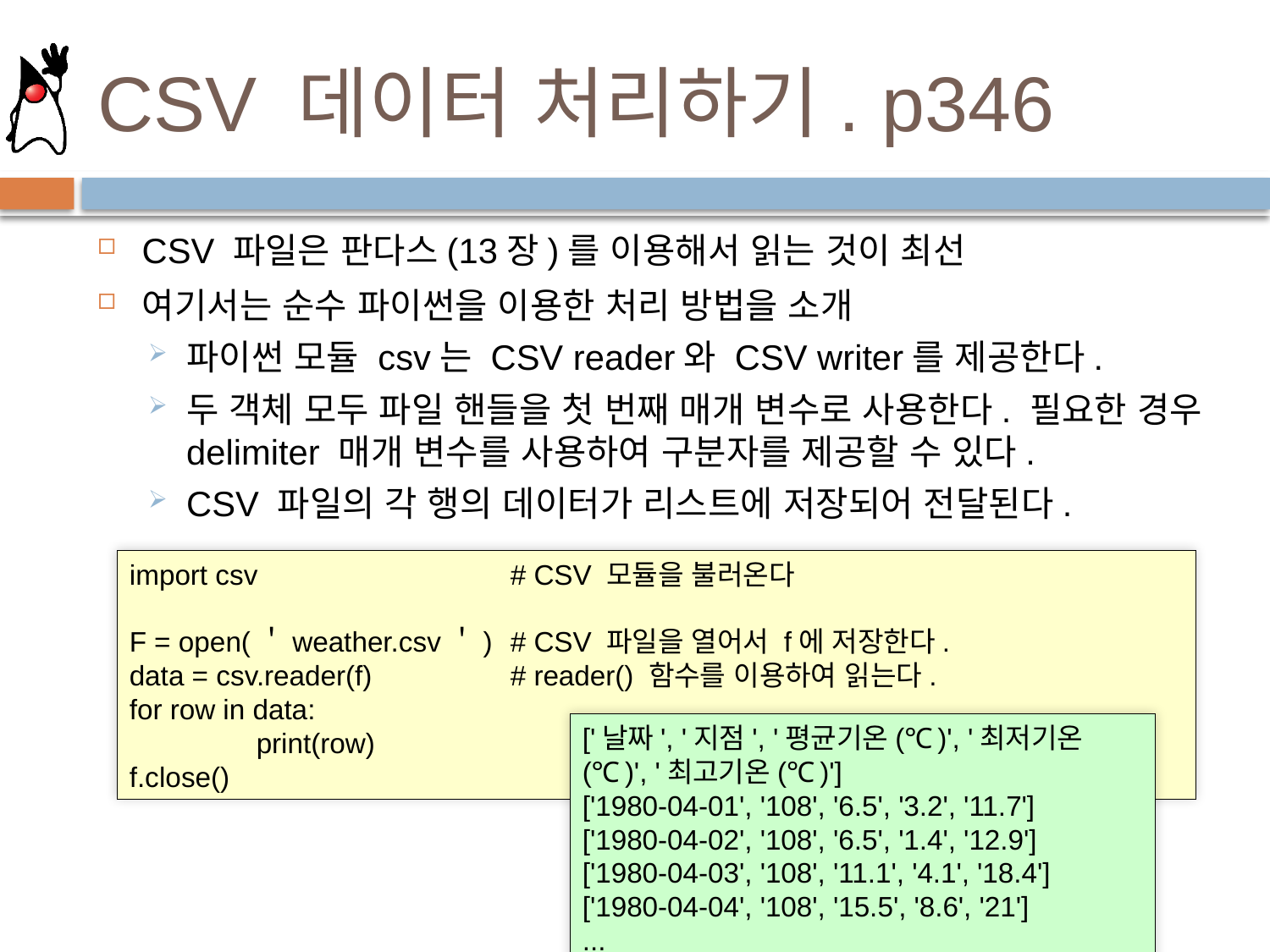

# CSV 데이터 처리하기. p346
CSV 파일은 판다스(13장)를 이용해서 읽는 것이 최선
여기서는 순수 파이썬을 이용한 처리 방법을 소개
파이썬 모듈 csv는 CSV reader와 CSV writer를 제공한다.
두 객체 모두 파일 핸들을 첫 번째 매개 변수로 사용한다. 필요한 경우 delimiter 매개 변수를 사용하여 구분자를 제공할 수 있다.
CSV 파일의 각 행의 데이터가 리스트에 저장되어 전달된다.
import csv		# CSV 모듈을 불러온다

F = open(＇weather.csv＇)	# CSV 파일을 열어서 f에 저장한다.
data = csv.reader(f)		# reader() 함수를 이용하여 읽는다.
for row in data:
	print(row)
f.close()
['날짜', '지점', '평균기온(℃)', '최저기온(℃)', '최고기온(℃)']
['1980-04-01', '108', '6.5', '3.2', '11.7']
['1980-04-02', '108', '6.5', '1.4', '12.9']
['1980-04-03', '108', '11.1', '4.1', '18.4']
['1980-04-04', '108', '15.5', '8.6', '21']
...